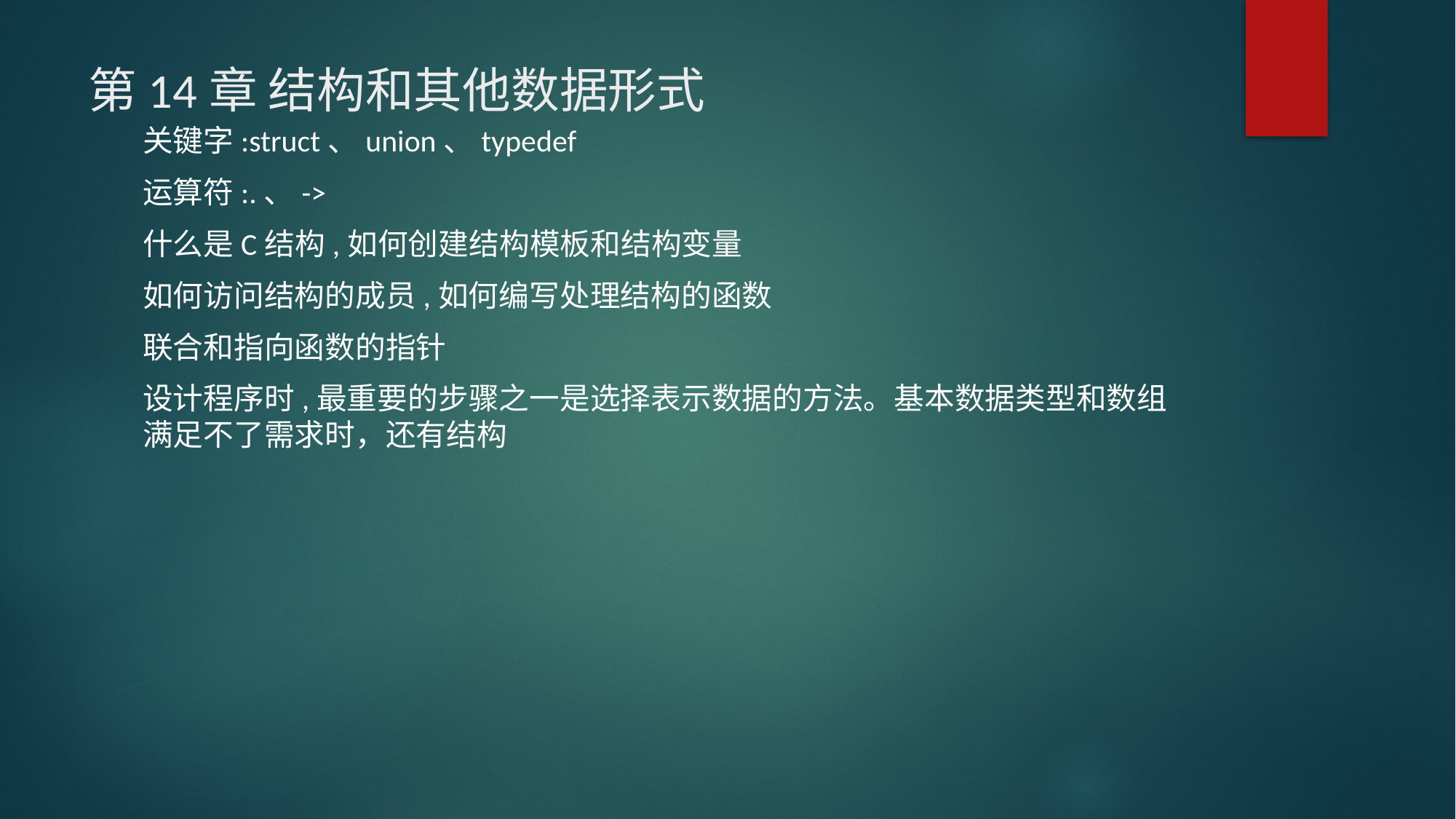

# 第14章 结构和其他数据形式
关键字:struct、union、typedef
运算符:.、->
什么是C结构,如何创建结构模板和结构变量
如何访问结构的成员,如何编写处理结构的函数
联合和指向函数的指针
设计程序时,最重要的步骤之一是选择表示数据的方法。基本数据类型和数组满足不了需求时，还有结构